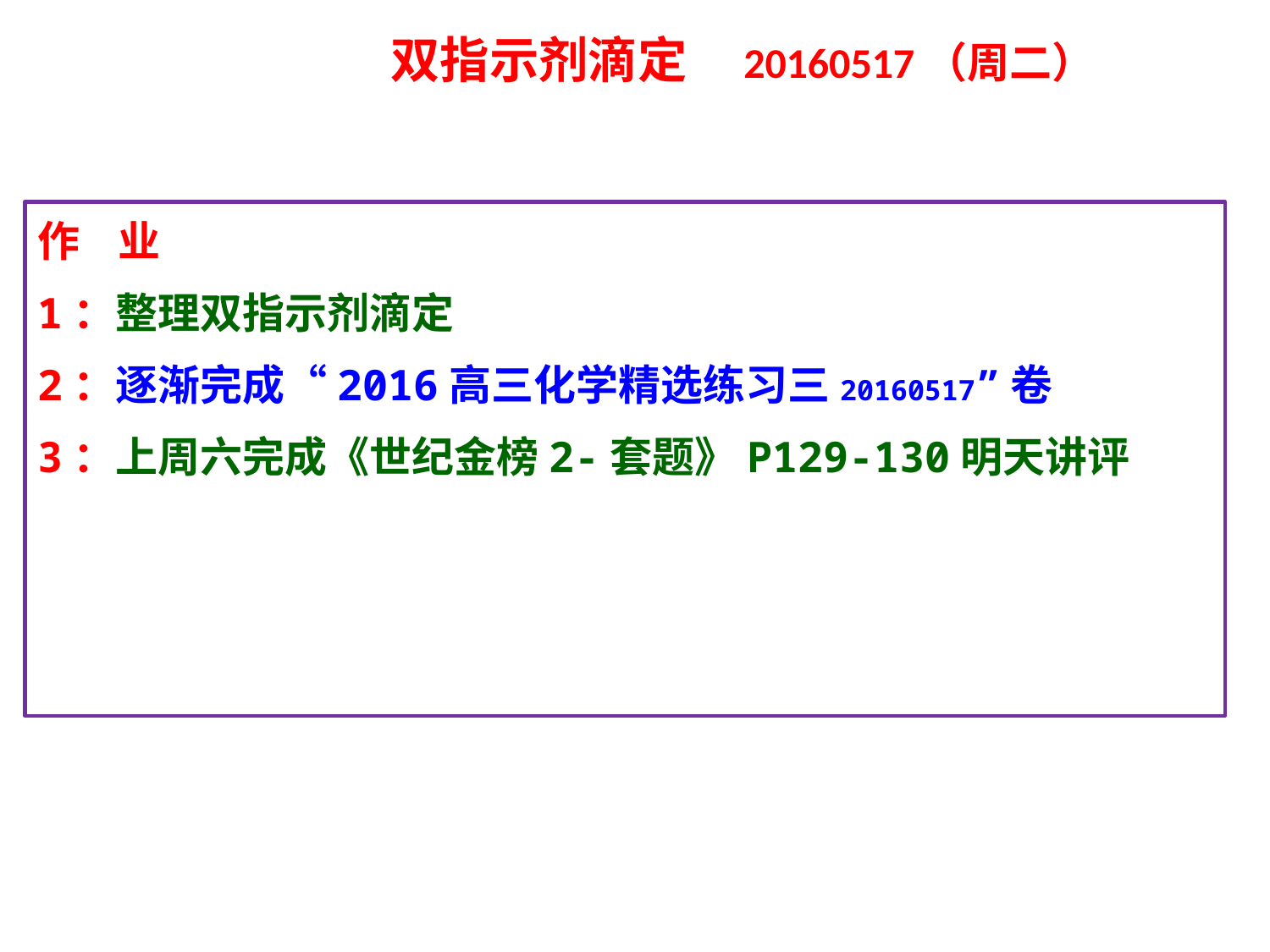

双指示剂滴定    20160517（周二）

作    业
1：整理双指示剂滴定
2：逐渐完成“2016高三化学精选练习三20160517”卷
3：上周六完成《世纪金榜2-套题》P129-130明天讲评